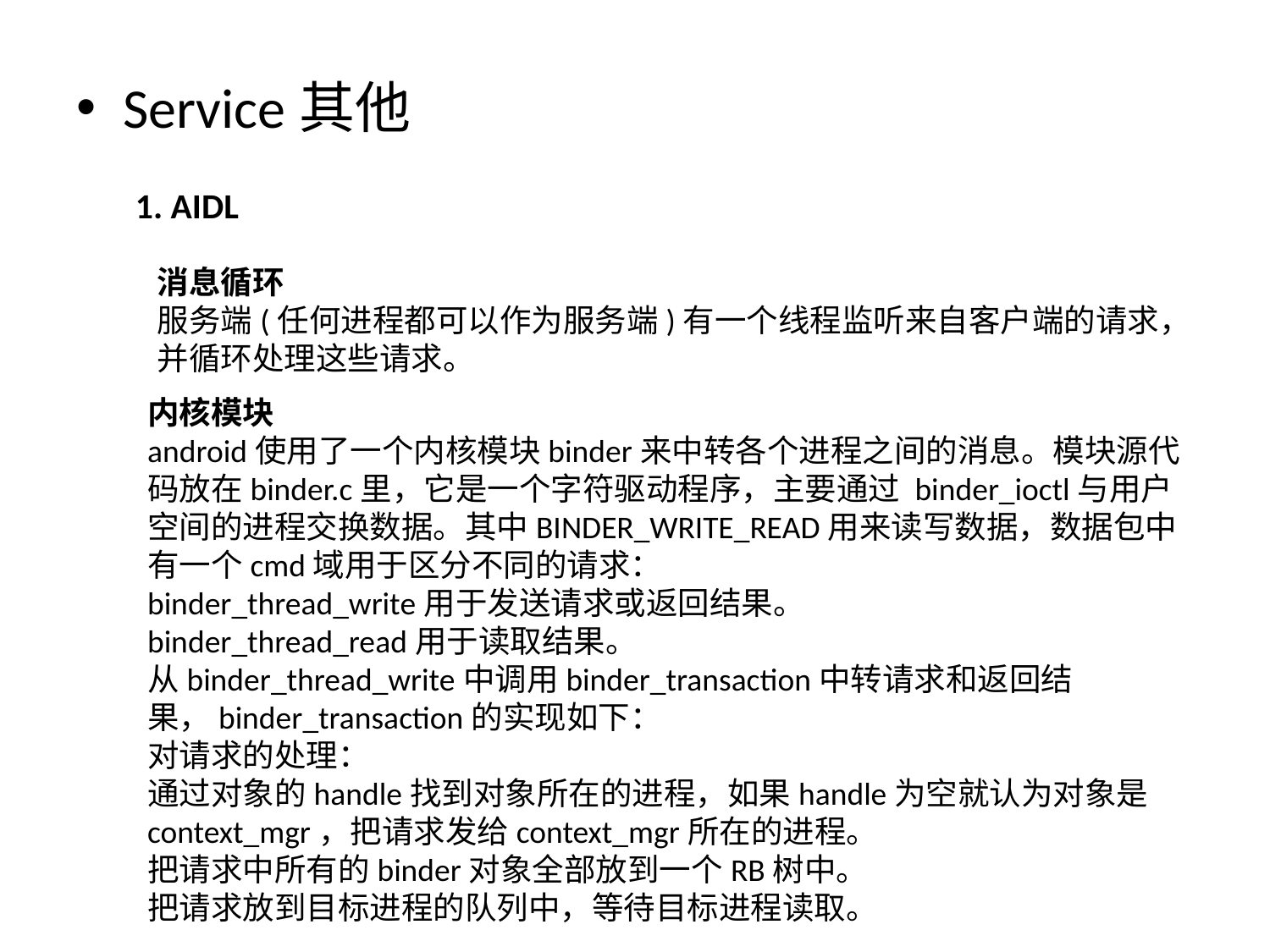

Service其他
	1. AIDL

消息循环
服务端(任何进程都可以作为服务端)有一个线程监听来自客户端的请求，并循环处理这些请求。
内核模块
android使用了一个内核模块binder来中转各个进程之间的消息。模块源代码放在binder.c里，它是一个字符驱动程序，主要通过 binder_ioctl与用户空间的进程交换数据。其中BINDER_WRITE_READ用来读写数据，数据包中有一个cmd域用于区分不同的请求：
binder_thread_write用于发送请求或返回结果。
binder_thread_read用于读取结果。
从binder_thread_write中调用binder_transaction中转请求和返回结果，binder_transaction的实现如下：
对请求的处理：
通过对象的handle找到对象所在的进程，如果handle为空就认为对象是context_mgr，把请求发给context_mgr所在的进程。
把请求中所有的binder对象全部放到一个RB树中。
把请求放到目标进程的队列中，等待目标进程读取。